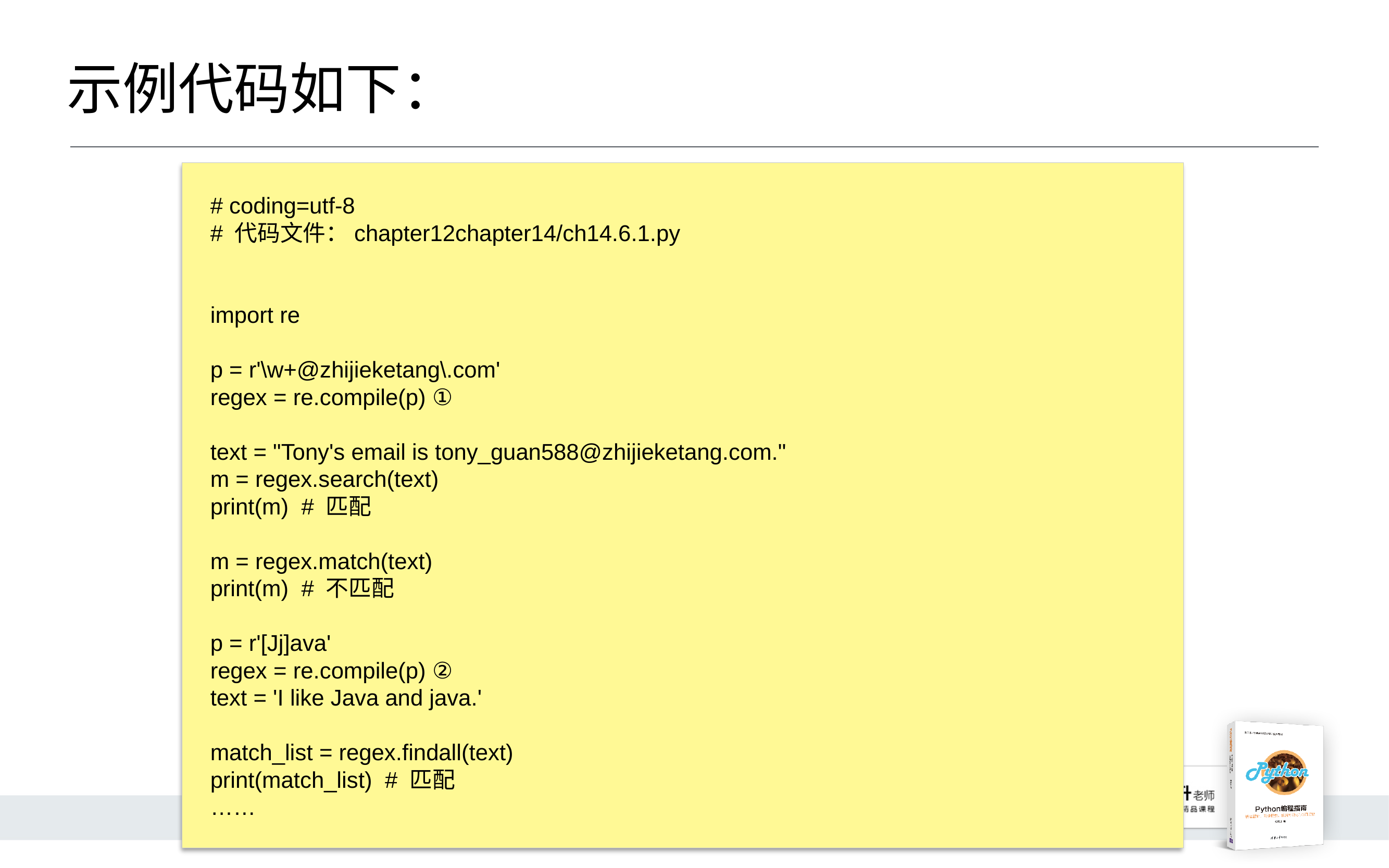

# 示例代码如下：
# coding=utf-8
# 代码文件：chapter12chapter14/ch14.6.1.py

import re

p = r'\w+@zhijieketang\.com'
regex = re.compile(p) ①

text = "Tony's email is tony_guan588@zhijieketang.com."
m = regex.search(text)
print(m)  # 匹配

m = regex.match(text)
print(m)  # 不匹配

p = r'[Jj]ava'
regex = re.compile(p) ②
text = 'I like Java and java.'

match_list = regex.findall(text)
print(match_list)  # 匹配
……